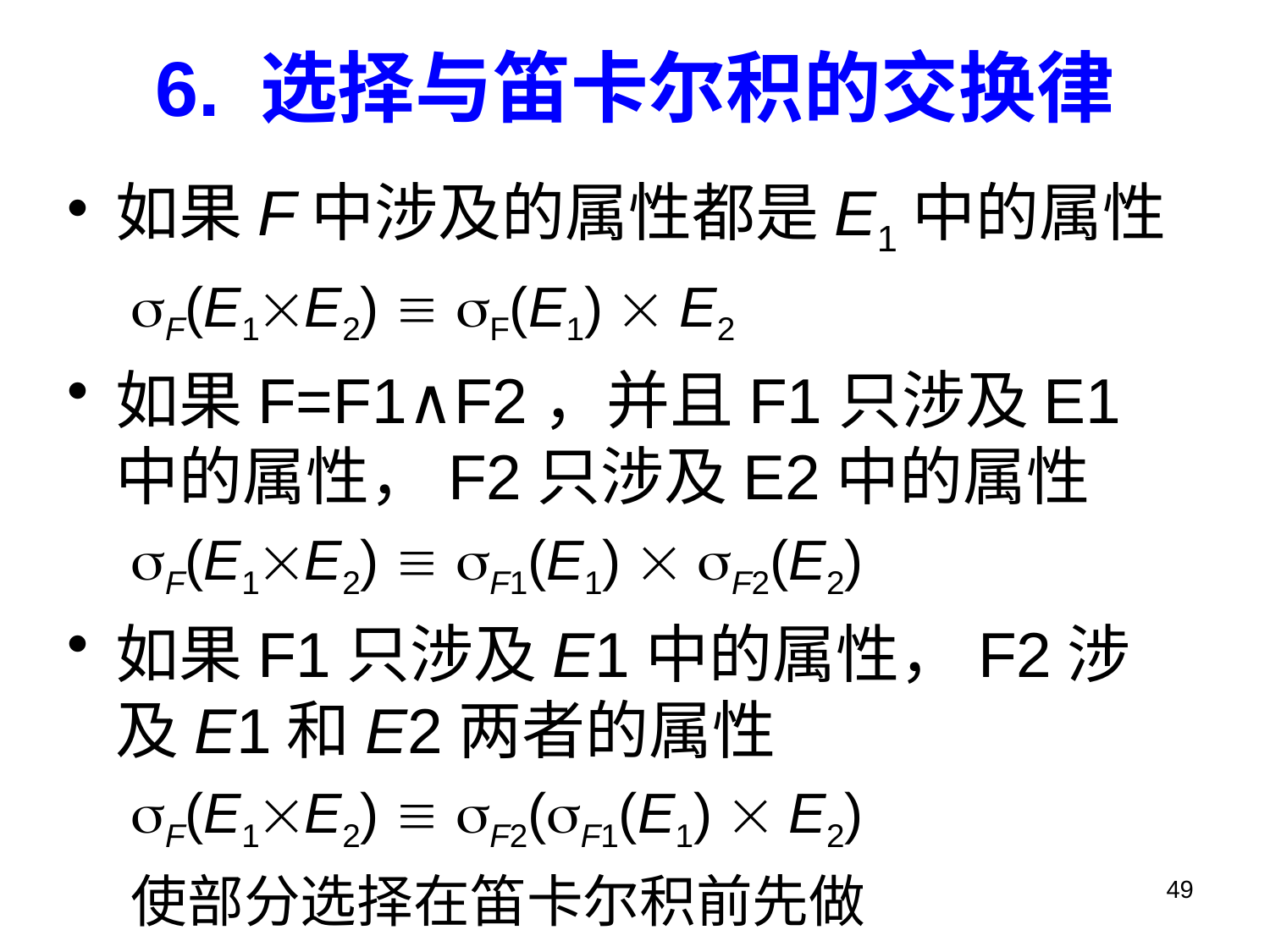

# 6. 选择与笛卡尔积的交换律
如果F中涉及的属性都是E1中的属性
σF(E1×E2) ≡ σF(E1) × E2
如果F=F1∧F2，并且F1只涉及E1中的属性，F2只涉及E2中的属性
σF(E1×E2) ≡ σF1(E1) × σF2(E2)
如果F1只涉及E1中的属性，F2涉及E1和E2两者的属性
σF(E1×E2) ≡ σF2(σF1(E1) × E2)
使部分选择在笛卡尔积前先做
49